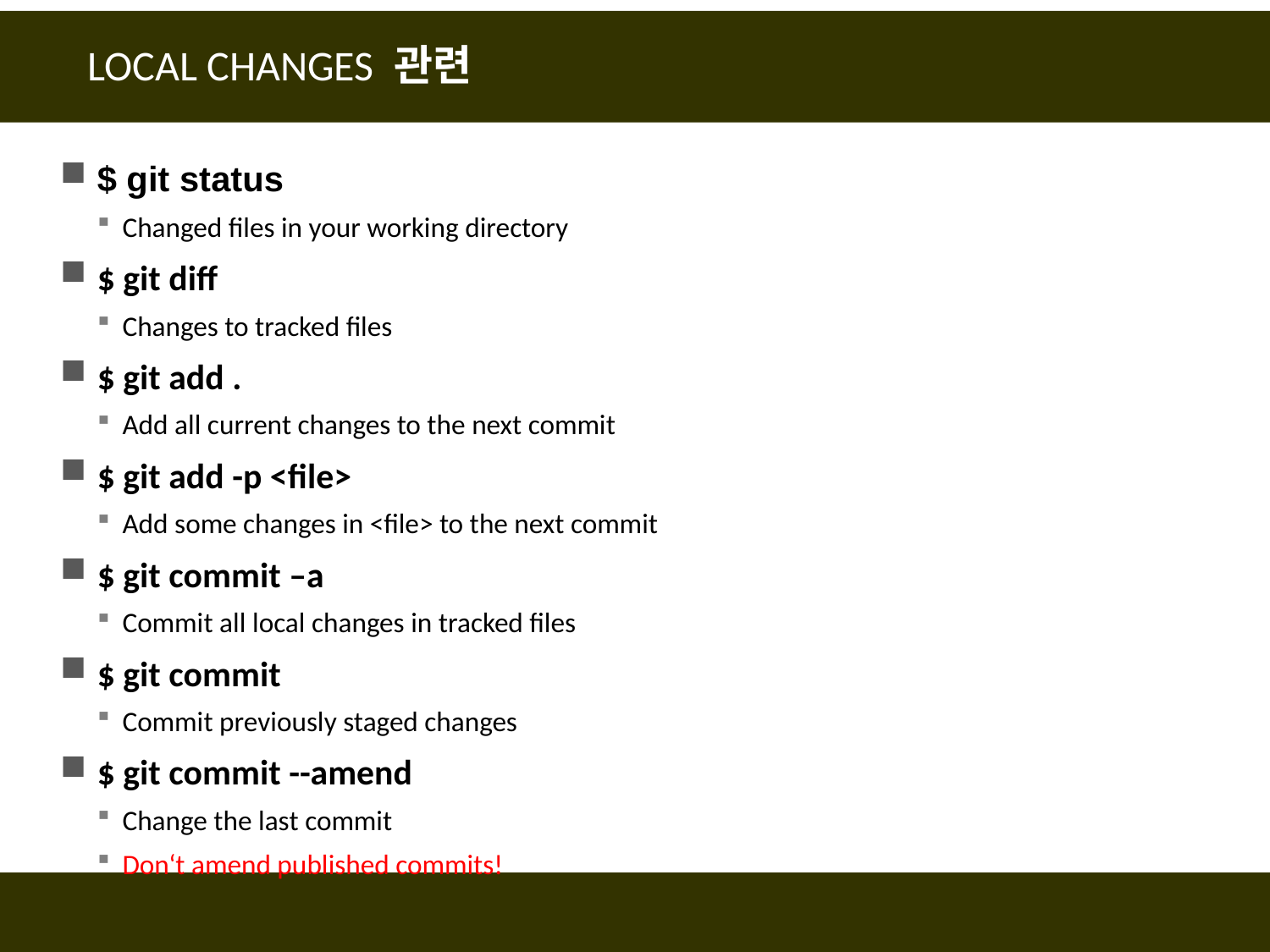

# LOCAL CHANGES 관련
$ git status
Changed files in your working directory
$ git diff
Changes to tracked files
$ git add .
Add all current changes to the next commit
$ git add -p <file>
Add some changes in <file> to the next commit
$ git commit –a
Commit all local changes in tracked files
$ git commit
Commit previously staged changes
$ git commit --amend
Change the last commit
Don‘t amend published commits!